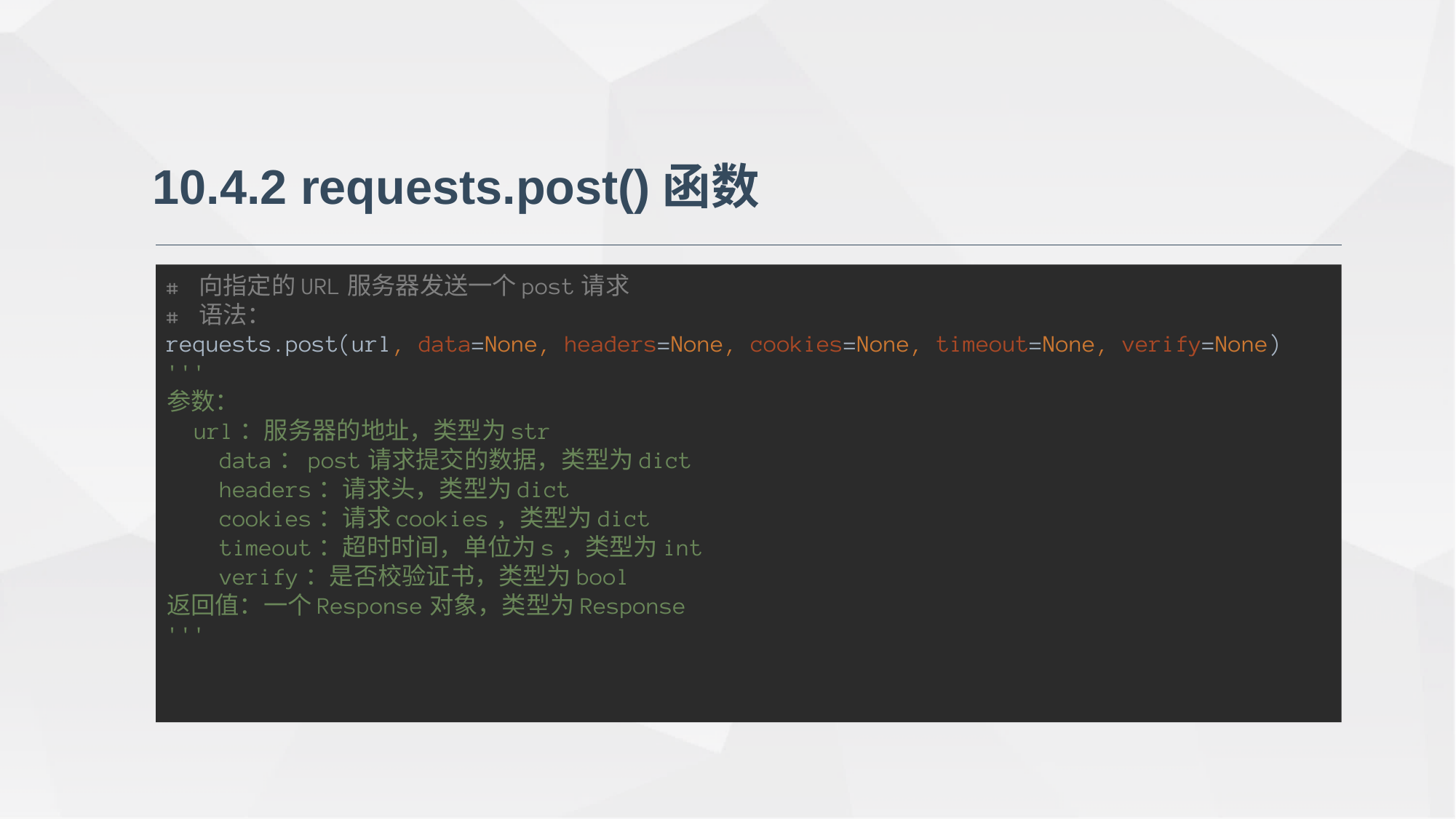

10.4.2 requests.post()函数
# 向指定的URL服务器发送一个post请求 # 语法： requests.post(url, data=None, headers=None, cookies=None, timeout=None, verify=None) ''' 参数： url：服务器的地址，类型为str data：post请求提交的数据，类型为dict headers：请求头，类型为dict cookies：请求cookies，类型为dict timeout：超时时间，单位为s，类型为int verify：是否校验证书，类型为bool 返回值：一个Response对象，类型为Response '''